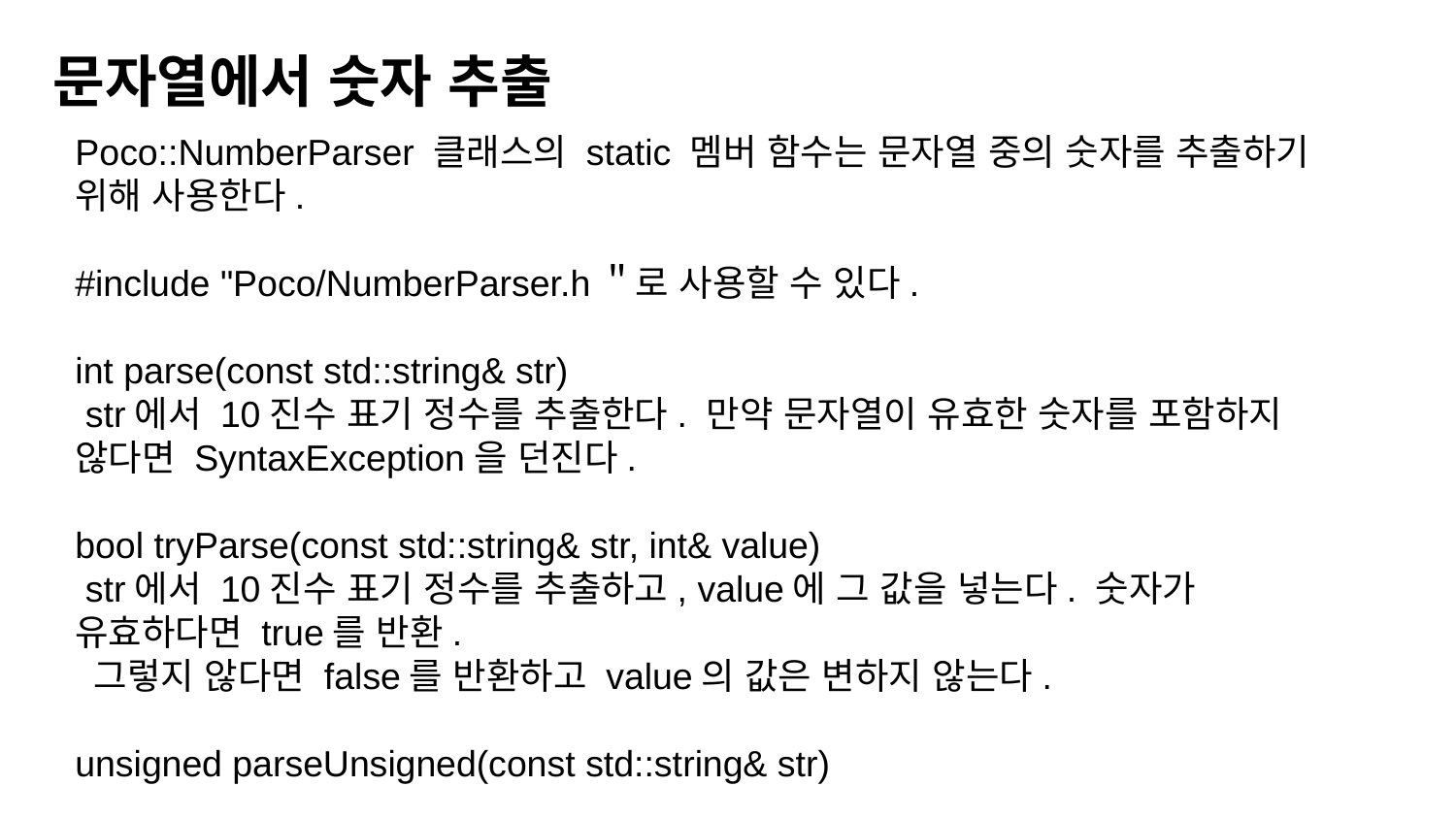

문자열에서 숫자 추출
Poco::NumberParser 클래스의 static 멤버 함수는 문자열 중의 숫자를 추출하기 위해 사용한다.
#include "Poco/NumberParser.h＂로 사용할 수 있다.
int parse(const std::string& str)
 str에서 10진수 표기 정수를 추출한다. 만약 문자열이 유효한 숫자를 포함하지 않다면 SyntaxException을 던진다.
bool tryParse(const std::string& str, int& value)
 str에서 10진수 표기 정수를 추출하고, value에 그 값을 넣는다. 숫자가 유효하다면 true를 반환.
 그렇지 않다면 false를 반환하고 value의 값은 변하지 않는다.
unsigned parseUnsigned(const std::string& str)